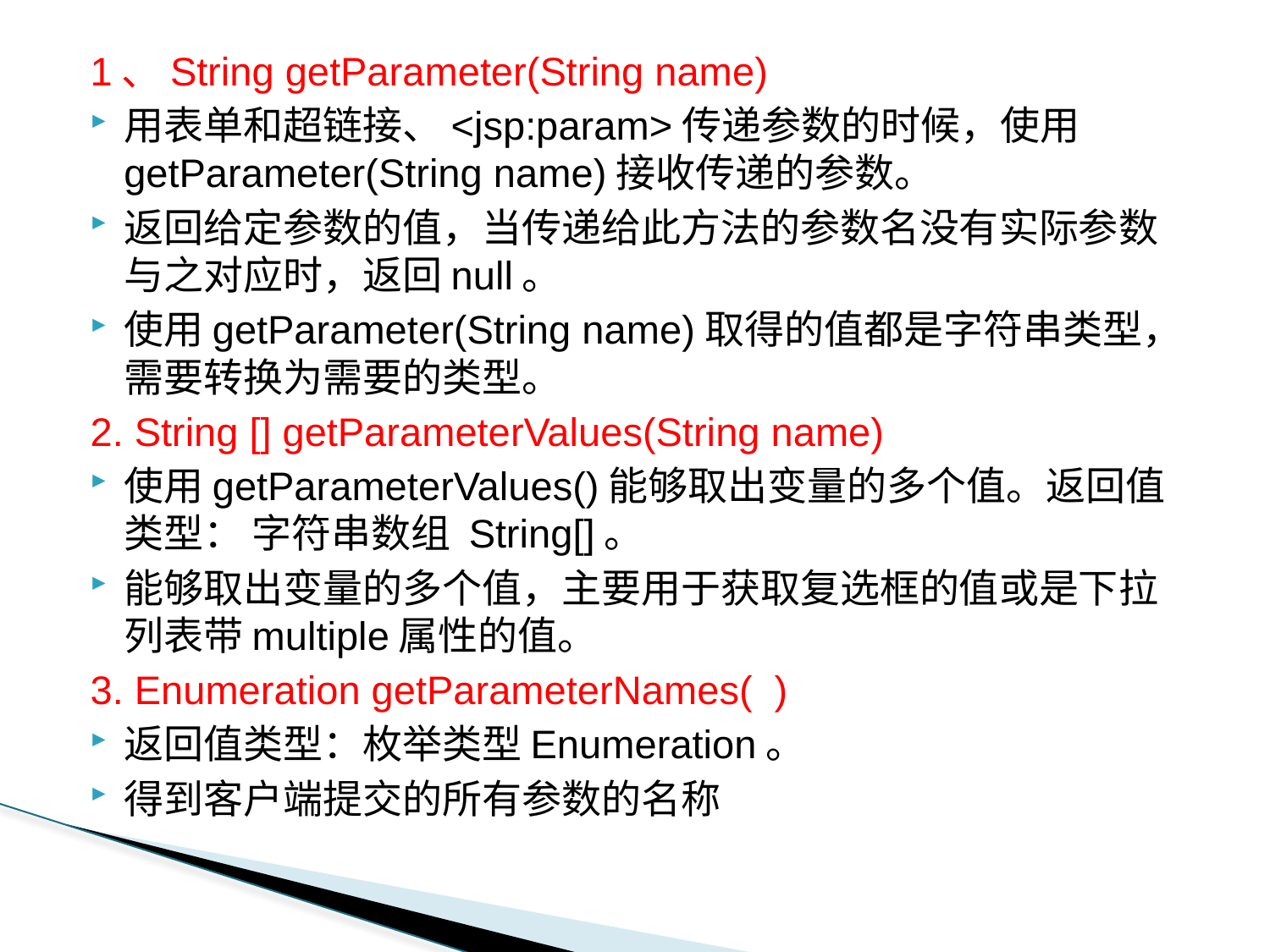

1、String getParameter(String name)
用表单和超链接、<jsp:param>传递参数的时候，使用getParameter(String name)接收传递的参数。
返回给定参数的值，当传递给此方法的参数名没有实际参数与之对应时，返回null。
使用getParameter(String name)取得的值都是字符串类型，需要转换为需要的类型。
2. String [] getParameterValues(String name)
使用getParameterValues()能够取出变量的多个值。返回值类型： 字符串数组 String[]。
能够取出变量的多个值，主要用于获取复选框的值或是下拉列表带multiple属性的值。
3. Enumeration getParameterNames(  )
返回值类型：枚举类型Enumeration。
得到客户端提交的所有参数的名称